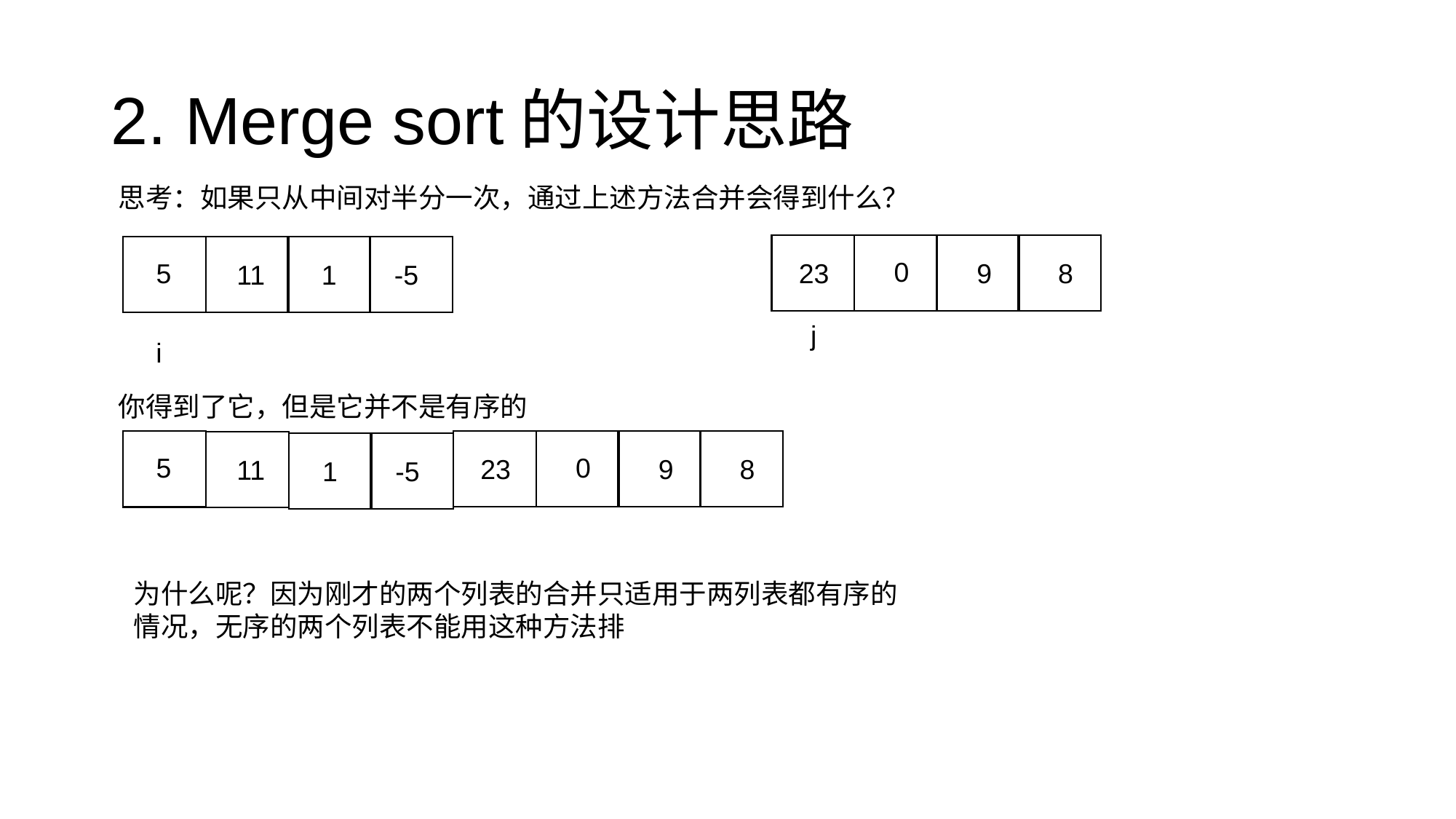

# 2. Merge sort的设计思路
思考：如果只从中间对半分一次，通过上述方法合并会得到什么？

0
5
23
9
8
11
1
-5
j
i
你得到了它，但是它并不是有序的

0
5
23
9
8
11
1
-5
为什么呢？因为刚才的两个列表的合并只适用于两列表都有序的情况，无序的两个列表不能用这种方法排